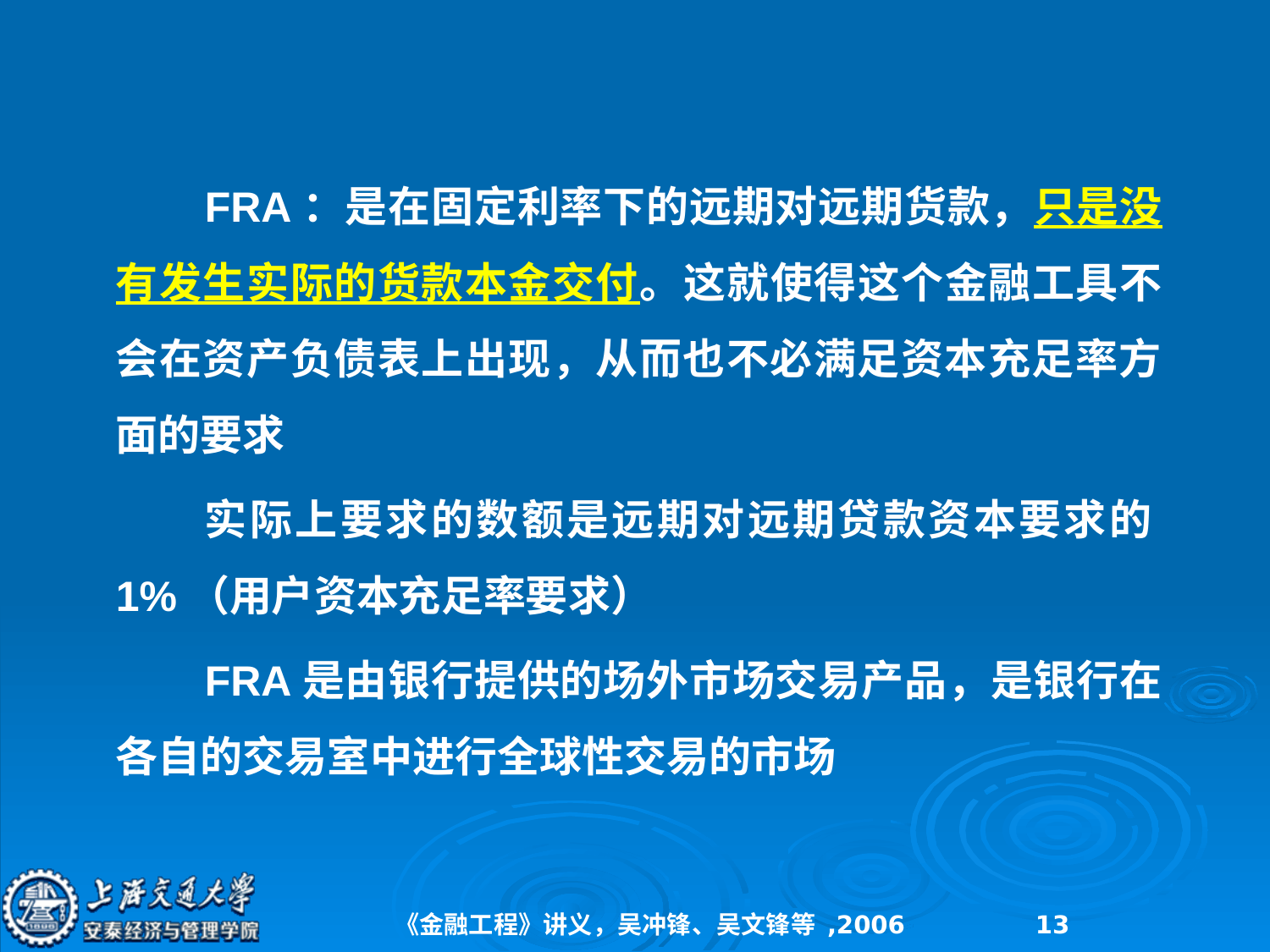

#
FRA：是在固定利率下的远期对远期货款，只是没有发生实际的货款本金交付。这就使得这个金融工具不会在资产负债表上出现，从而也不必满足资本充足率方面的要求
实际上要求的数额是远期对远期贷款资本要求的1%（用户资本充足率要求）
FRA是由银行提供的场外市场交易产品，是银行在各自的交易室中进行全球性交易的市场